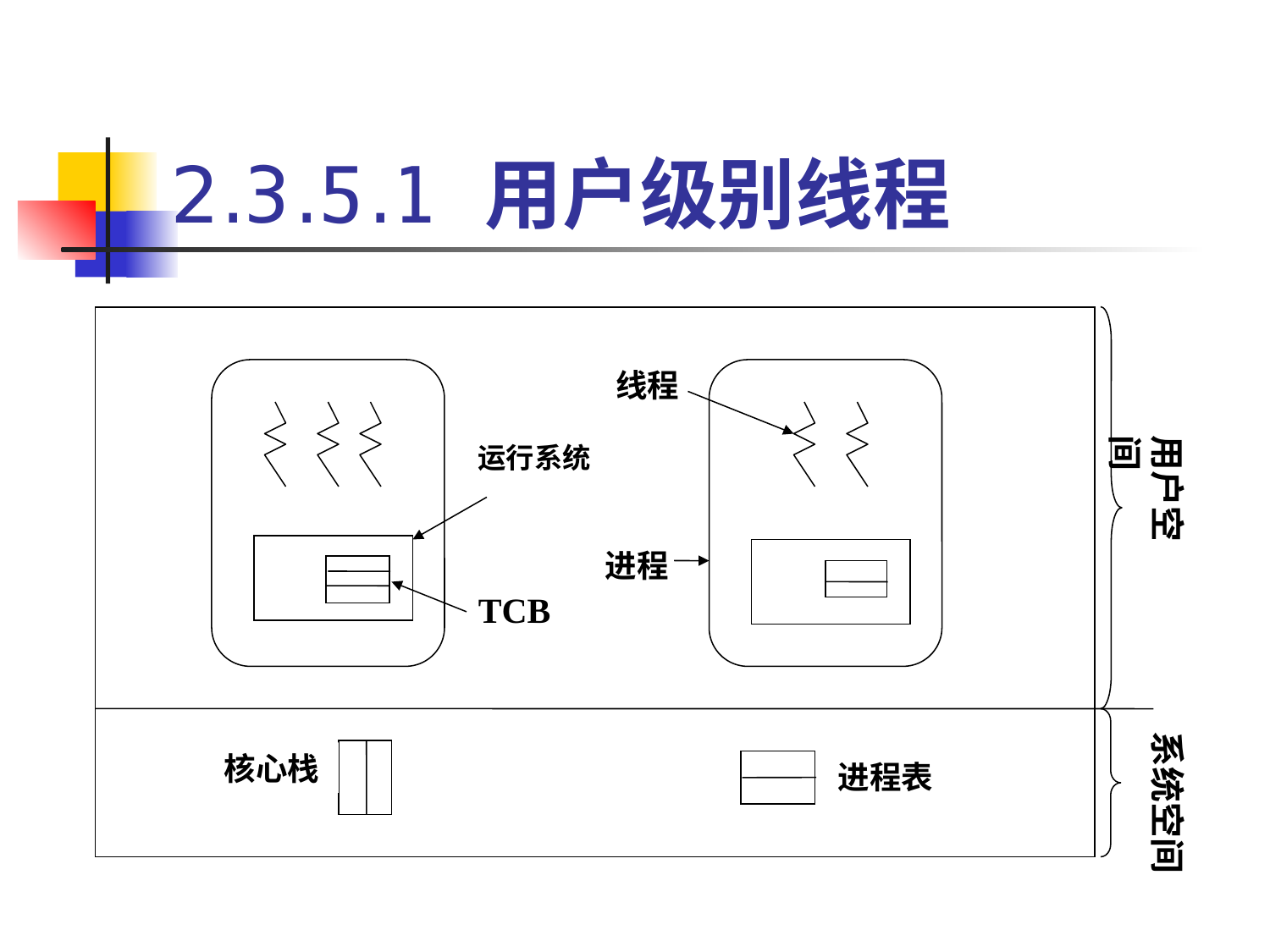

# 2.3.5.1 用户级别线程

线程

用户空间
运行系统

进程

TCB

系统空间

核心栈
进程表